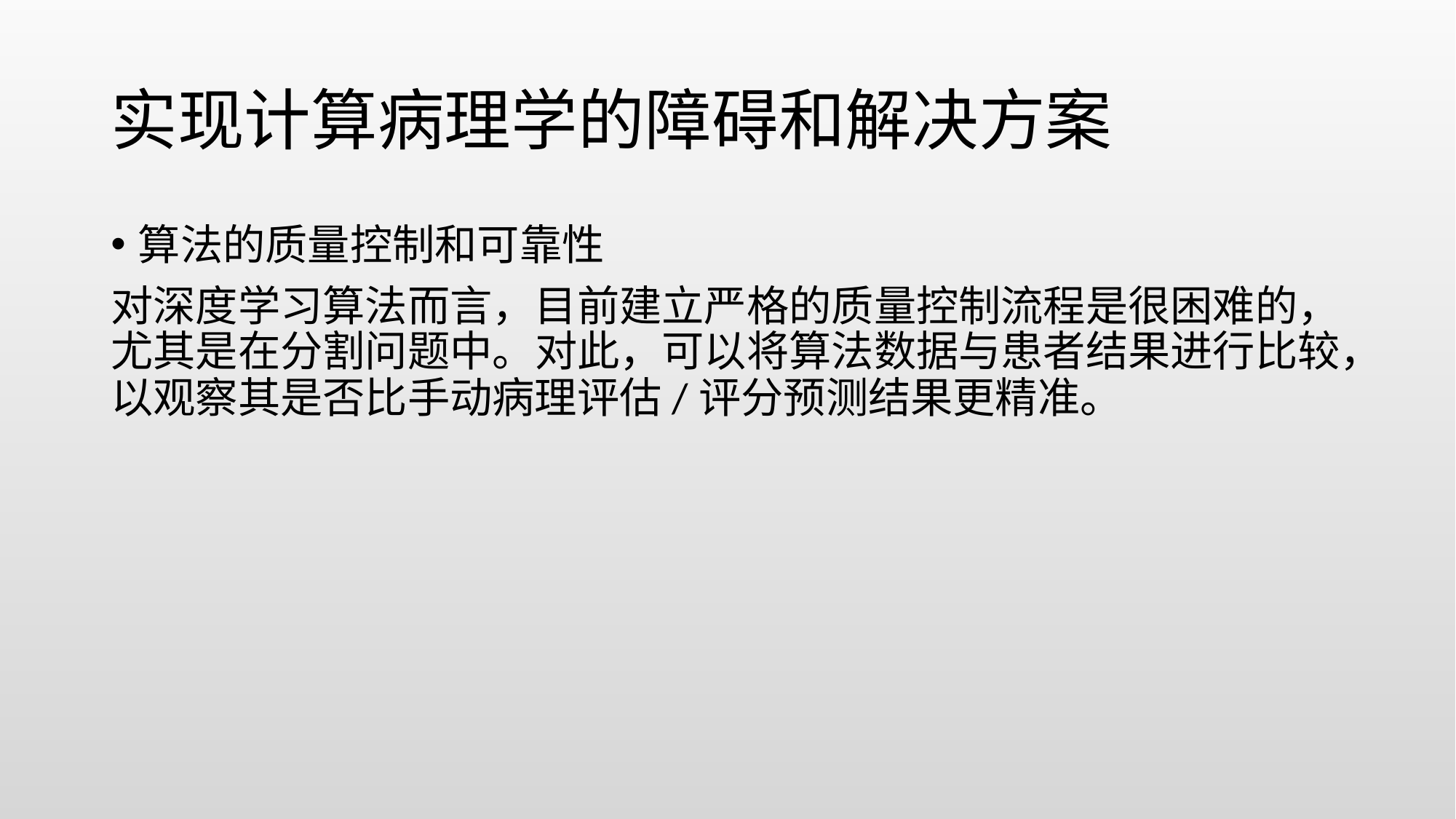

# 实现计算病理学的障碍和解决方案
算法的质量控制和可靠性
对深度学习算法而言，目前建立严格的质量控制流程是很困难的，尤其是在分割问题中。对此，可以将算法数据与患者结果进行比较，以观察其是否比手动病理评估/评分预测结果更精准。